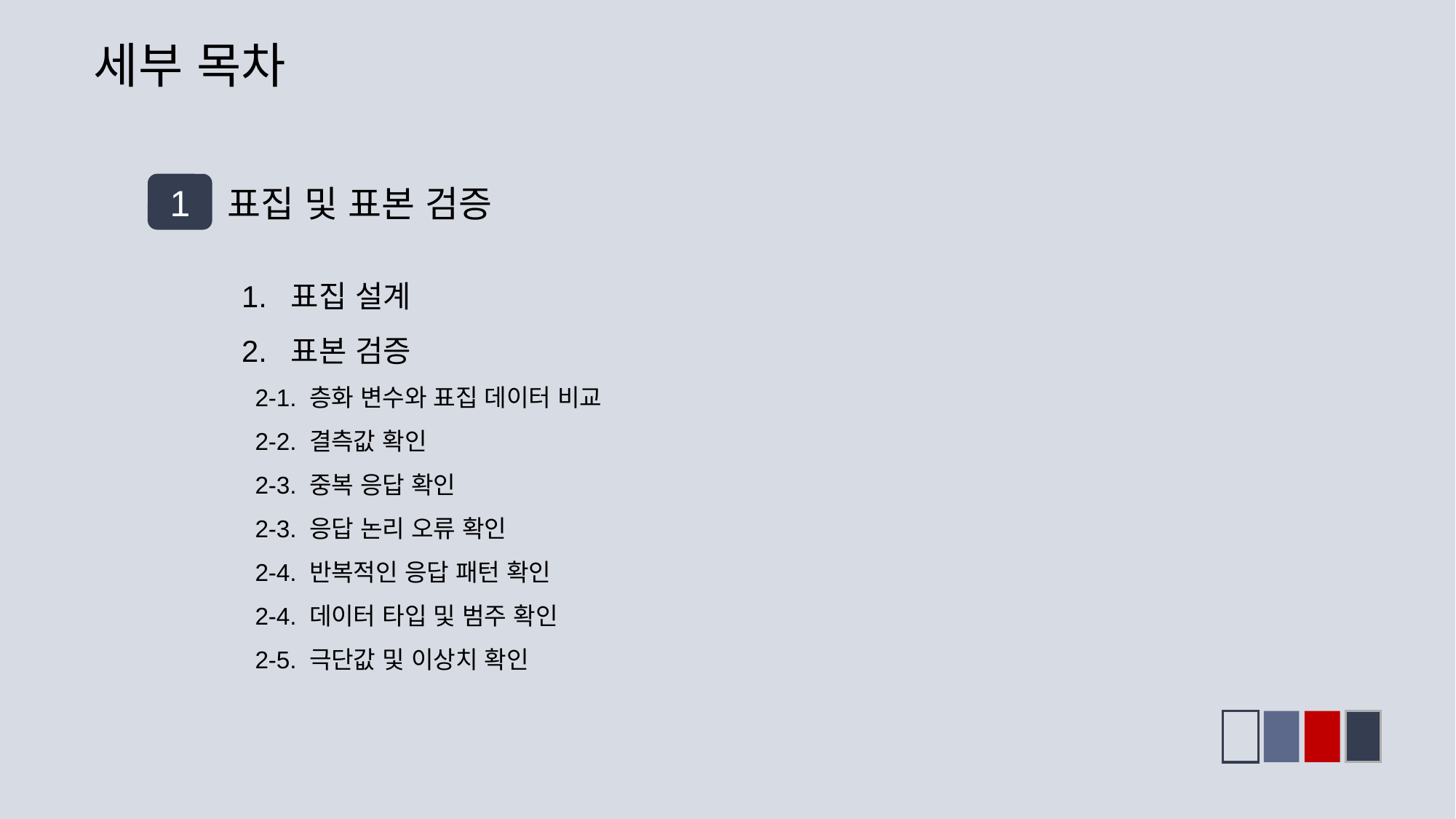

세부 목차
표집 및 표본 검증
1
1.  표집 설계
2.  표본 검증
  2-1. 층화 변수와 표집 데이터 비교
  2-2. 결측값 확인
  2-3. 중복 응답 확인
  2-3. 응답 논리 오류 확인
  2-4. 반복적인 응답 패턴 확인
  2-4. 데이터 타입 및 범주 확인
  2-5. 극단값 및 이상치 확인